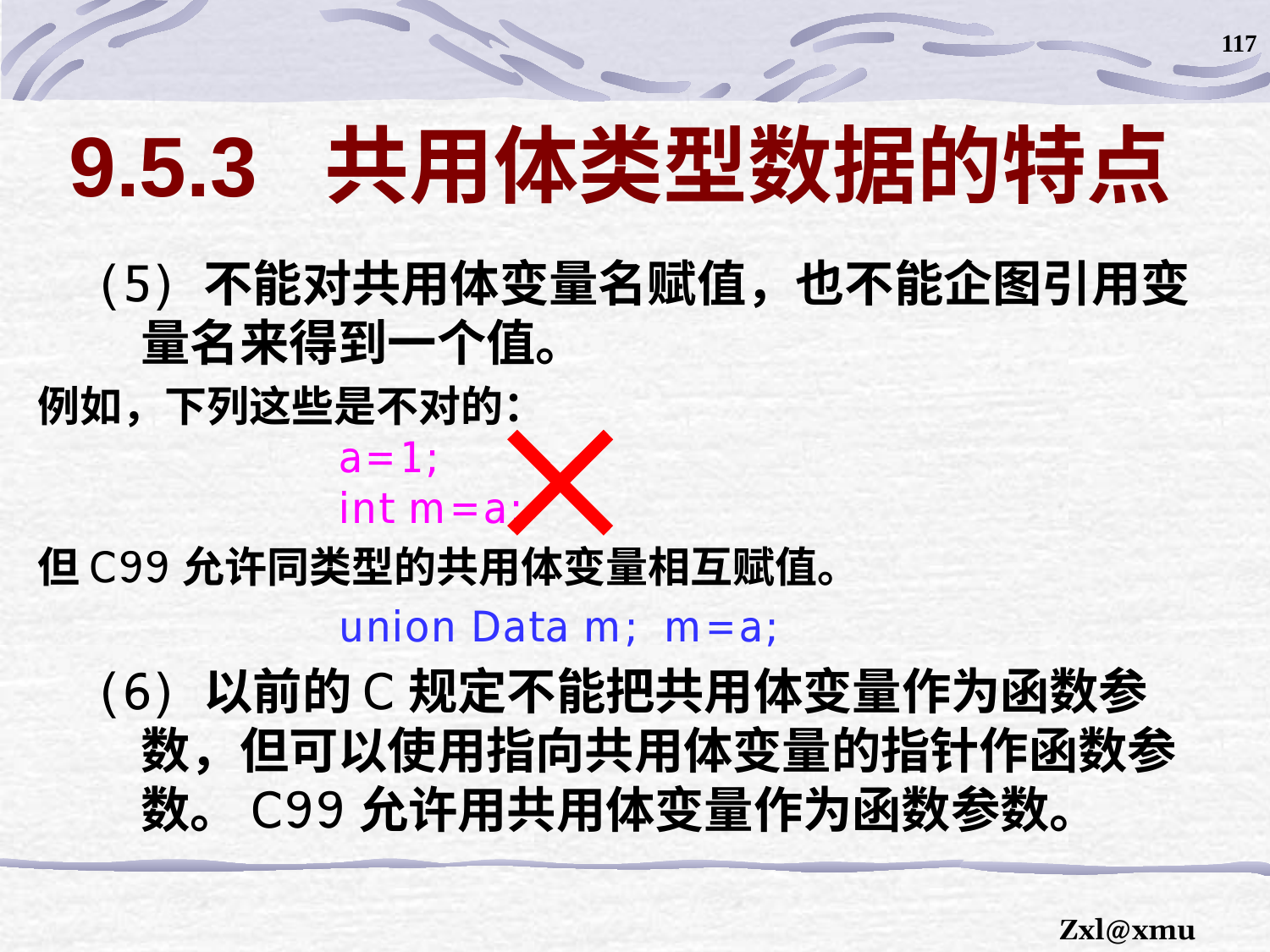

117
# 9.5.3  共用体类型数据的特点
(5) 不能对共用体变量名赋值，也不能企图引用变量名来得到一个值。
例如，下列这些是不对的：
		a=1;
		int m=a;
但C99允许同类型的共用体变量相互赋值。
			union Data m;  m=a;
(6) 以前的C规定不能把共用体变量作为函数参数，但可以使用指向共用体变量的指针作函数参数。C99允许用共用体变量作为函数参数。

×